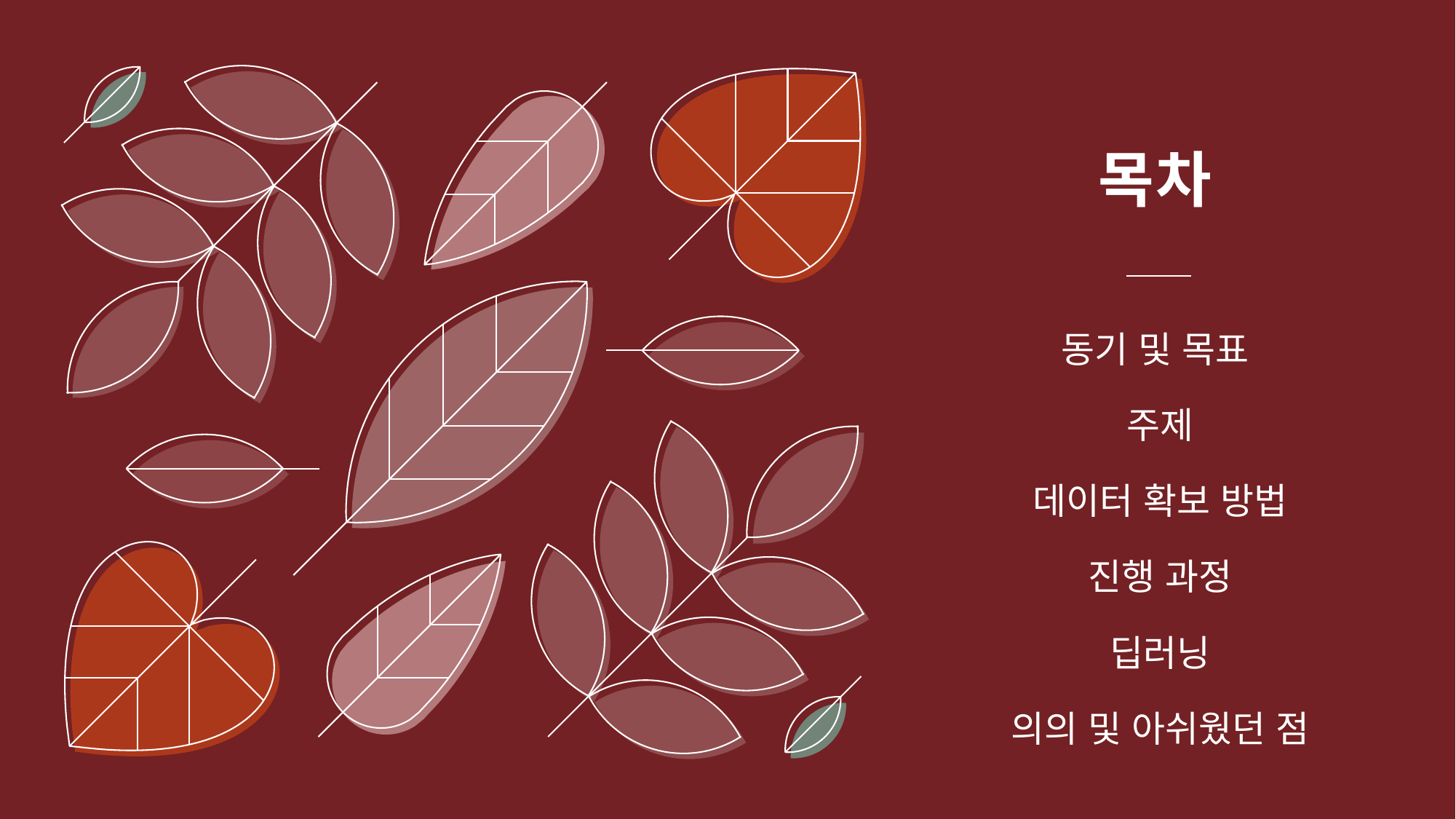

# 목차

동기 및 목표
주제
데이터 확보 방법
진행 과정
딥러닝
의의 및 아쉬웠던 점